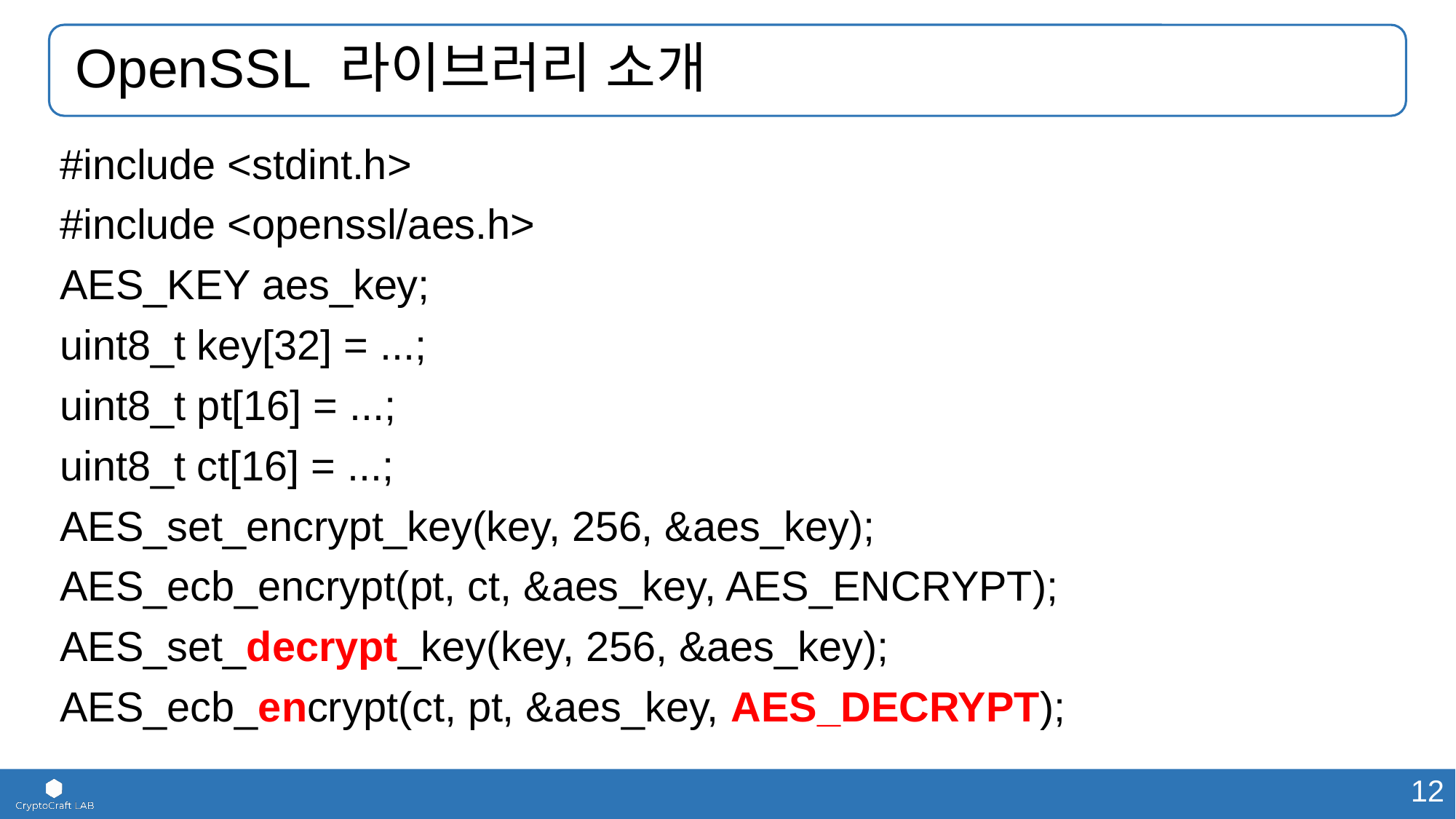

# OpenSSL 라이브러리 소개
#include <stdint.h>
#include <openssl/aes.h>
AES_KEY aes_key;
uint8_t key[32] = ...;
uint8_t pt[16] = ...;
uint8_t ct[16] = ...;
AES_set_encrypt_key(key, 256, &aes_key);
AES_ecb_encrypt(pt, ct, &aes_key, AES_ENCRYPT);
AES_set_decrypt_key(key, 256, &aes_key);
AES_ecb_encrypt(ct, pt, &aes_key, AES_DECRYPT);